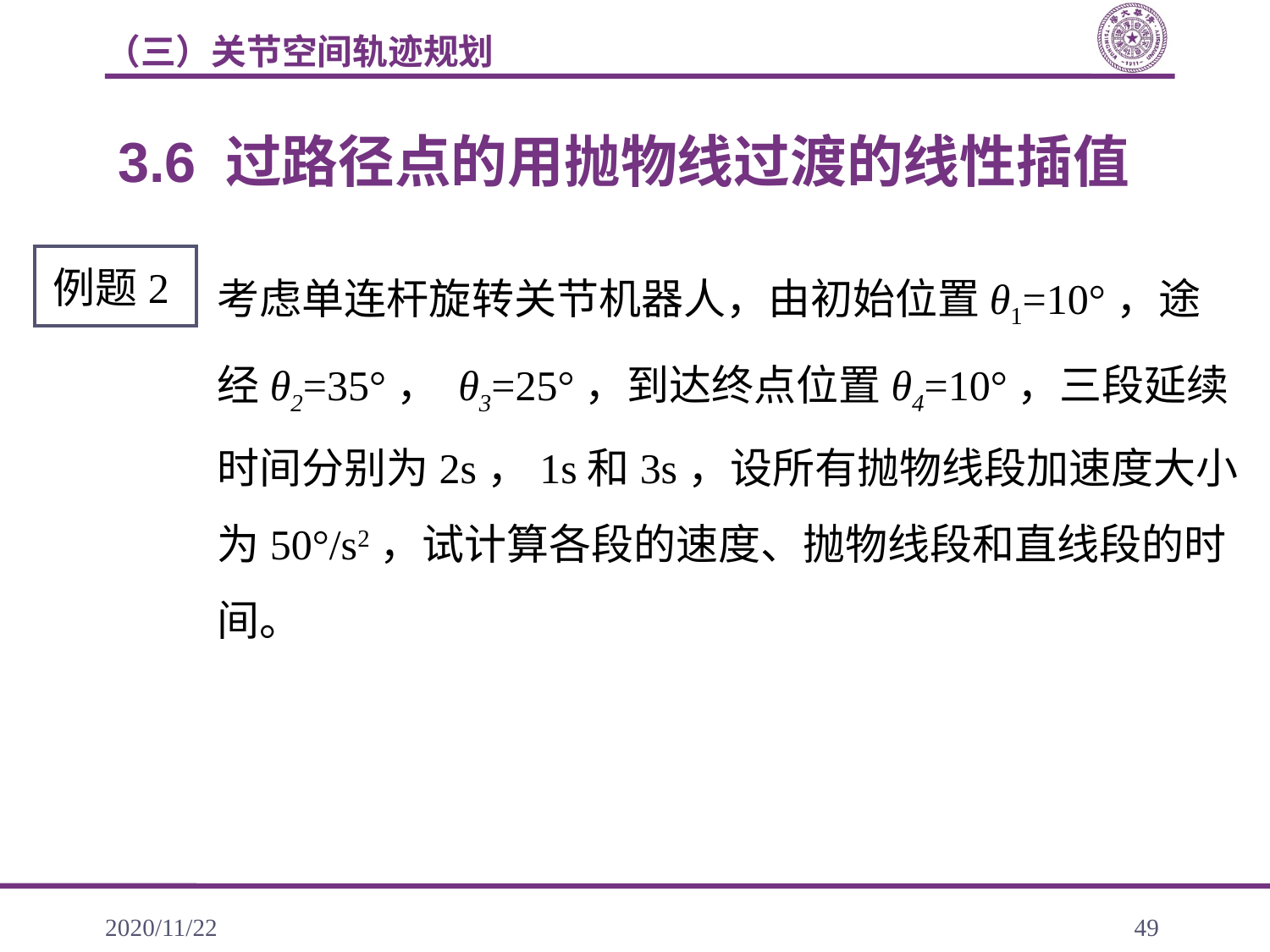

（三）关节空间轨迹规划
3.6 过路径点的用抛物线过渡的线性插值
考虑单连杆旋转关节机器人，由初始位置θ1=10°，途经θ2=35°， θ3=25°，到达终点位置θ4=10°，三段延续时间分别为2s，1s和3s，设所有抛物线段加速度大小为50°/s2，试计算各段的速度、抛物线段和直线段的时间。

例题2
2020/11/22
49